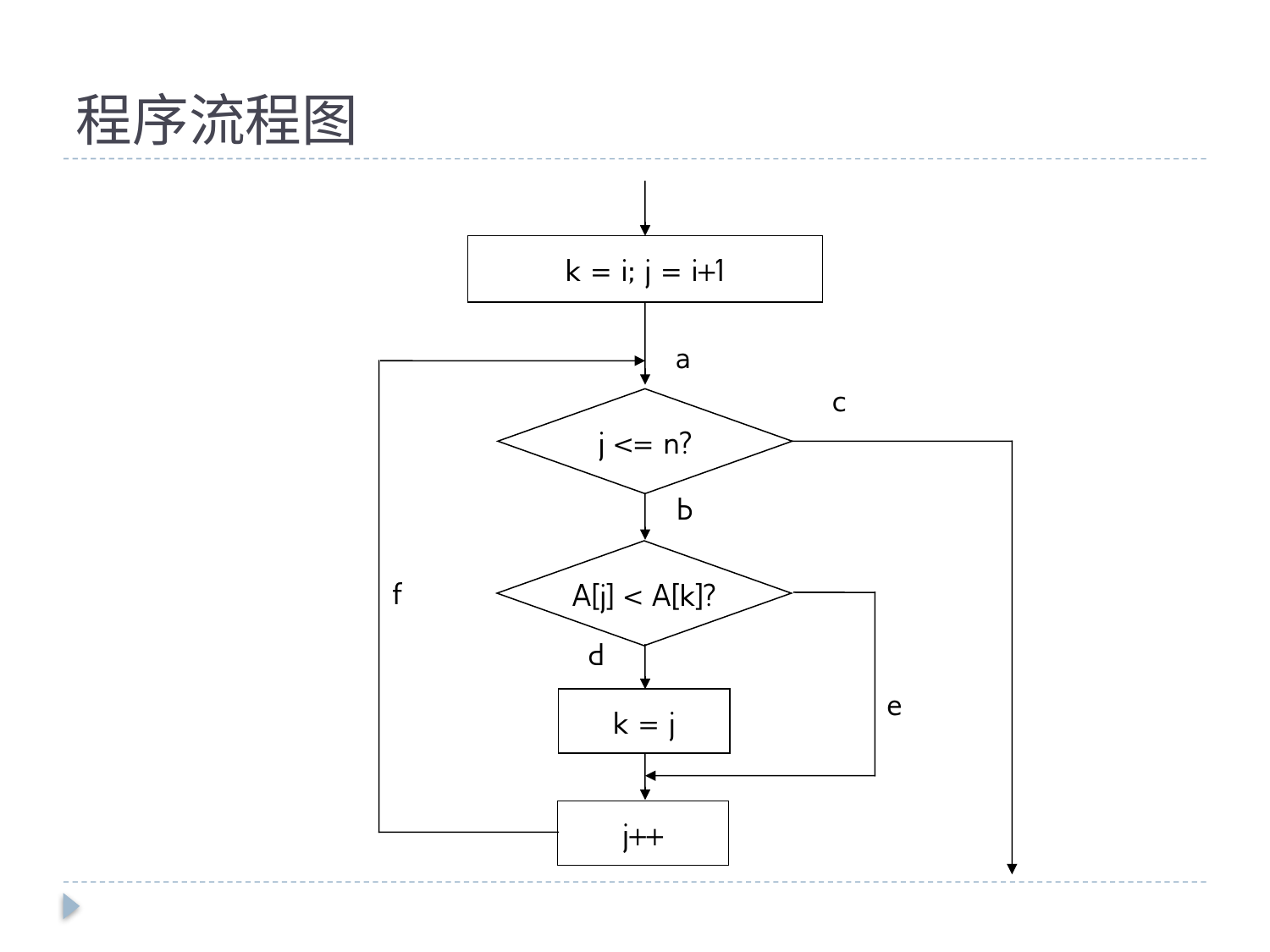

# 程序流程图

k = i; j = i+1

a

c
j <= n?

b

A[j] < A[k]?
f

d

e
k = j

j++